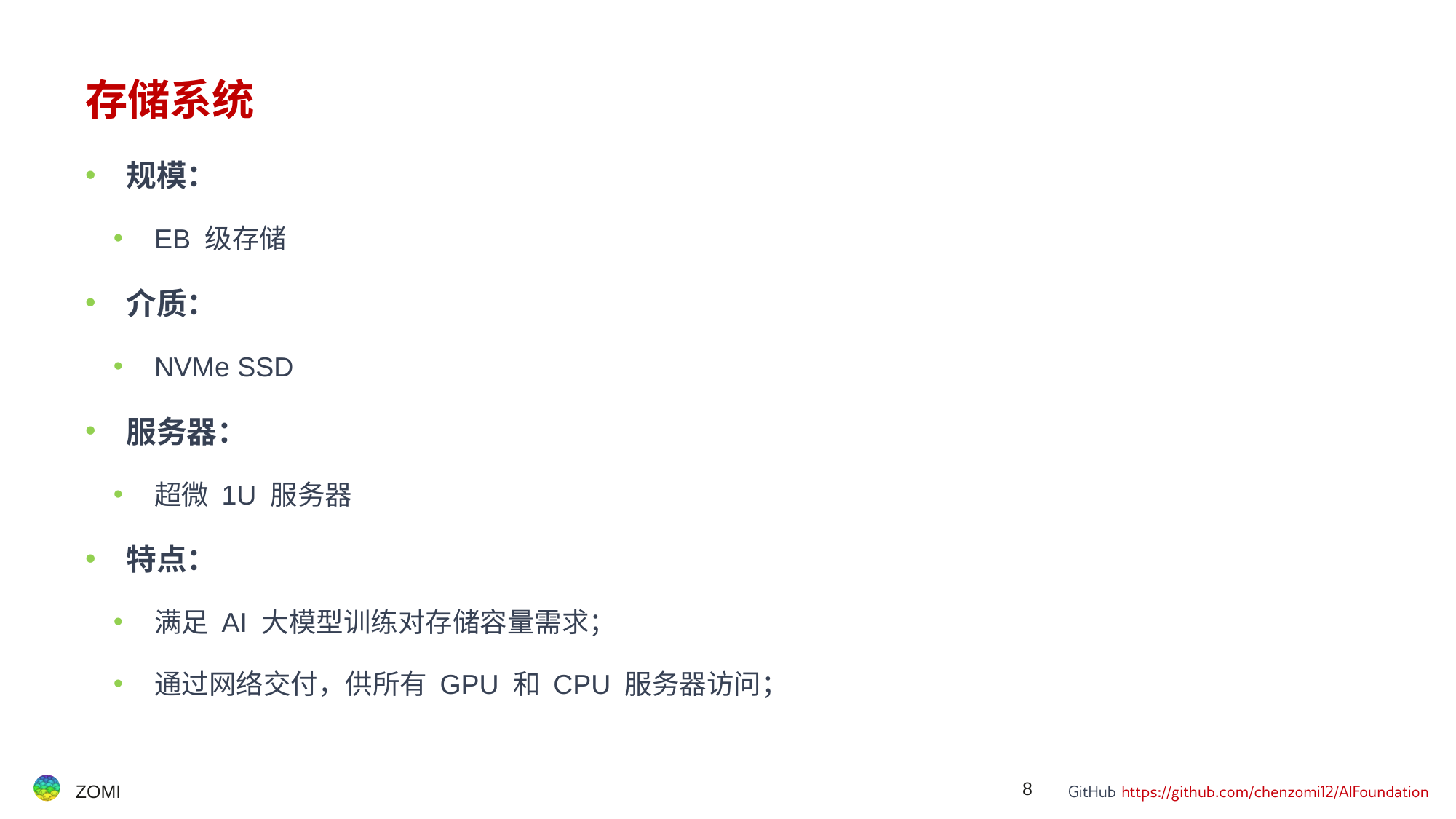

# 存储系统
规模：
EB 级存储
介质：
NVMe SSD
服务器：
超微 1U 服务器
特点：
满足 AI 大模型训练对存储容量需求；
通过网络交付，供所有 GPU 和 CPU 服务器访问；